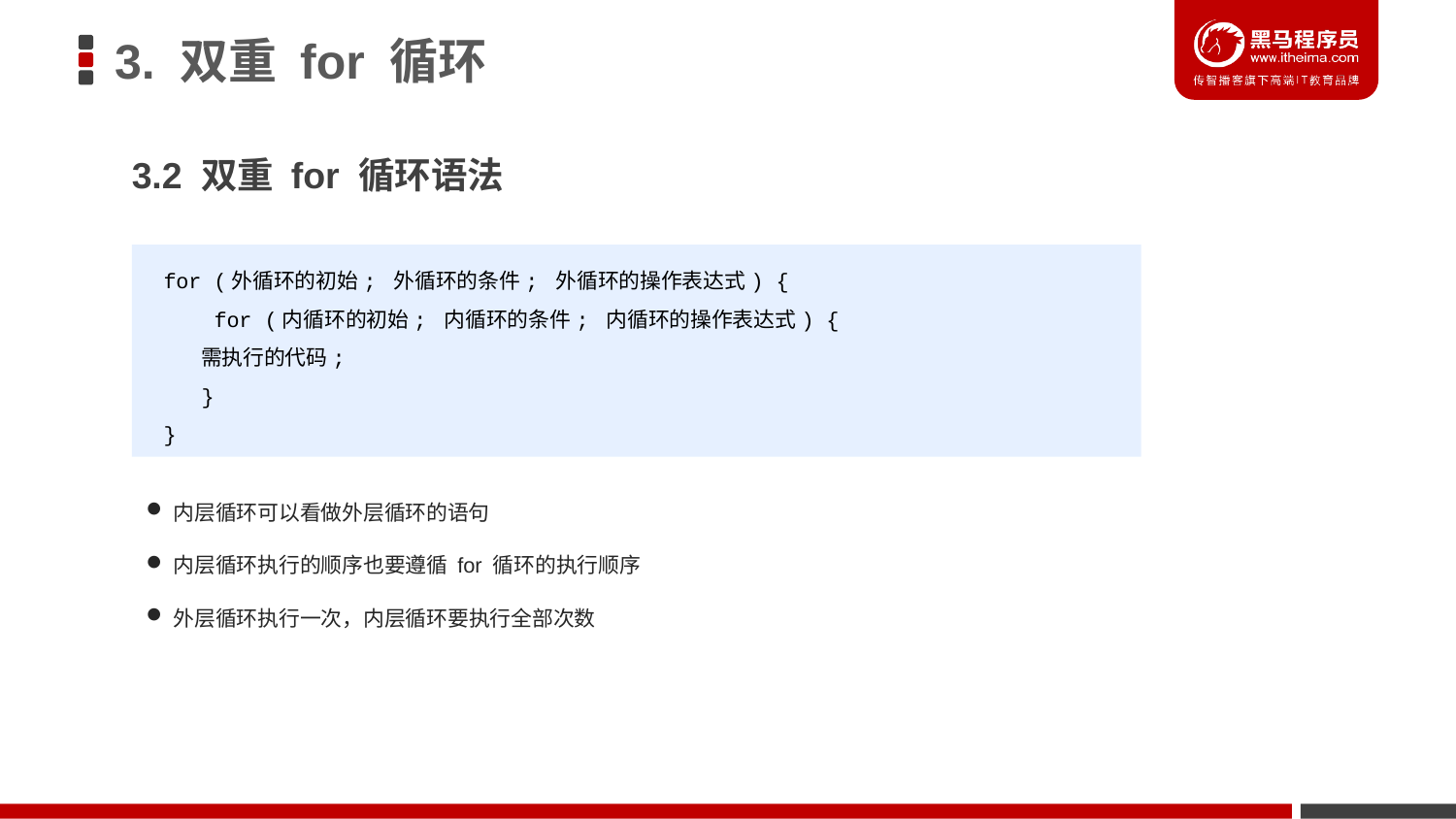

# 3. 双重 for 循环
3.2 双重 for 循环语法
for (外循环的初始; 外循环的条件; 外循环的操作表达式) {
    for (内循环的初始; 内循环的条件; 内循环的操作表达式) {
       需执行的代码;
   }
}
内层循环可以看做外层循环的语句
内层循环执行的顺序也要遵循 for 循环的执行顺序
外层循环执行一次，内层循环要执行全部次数